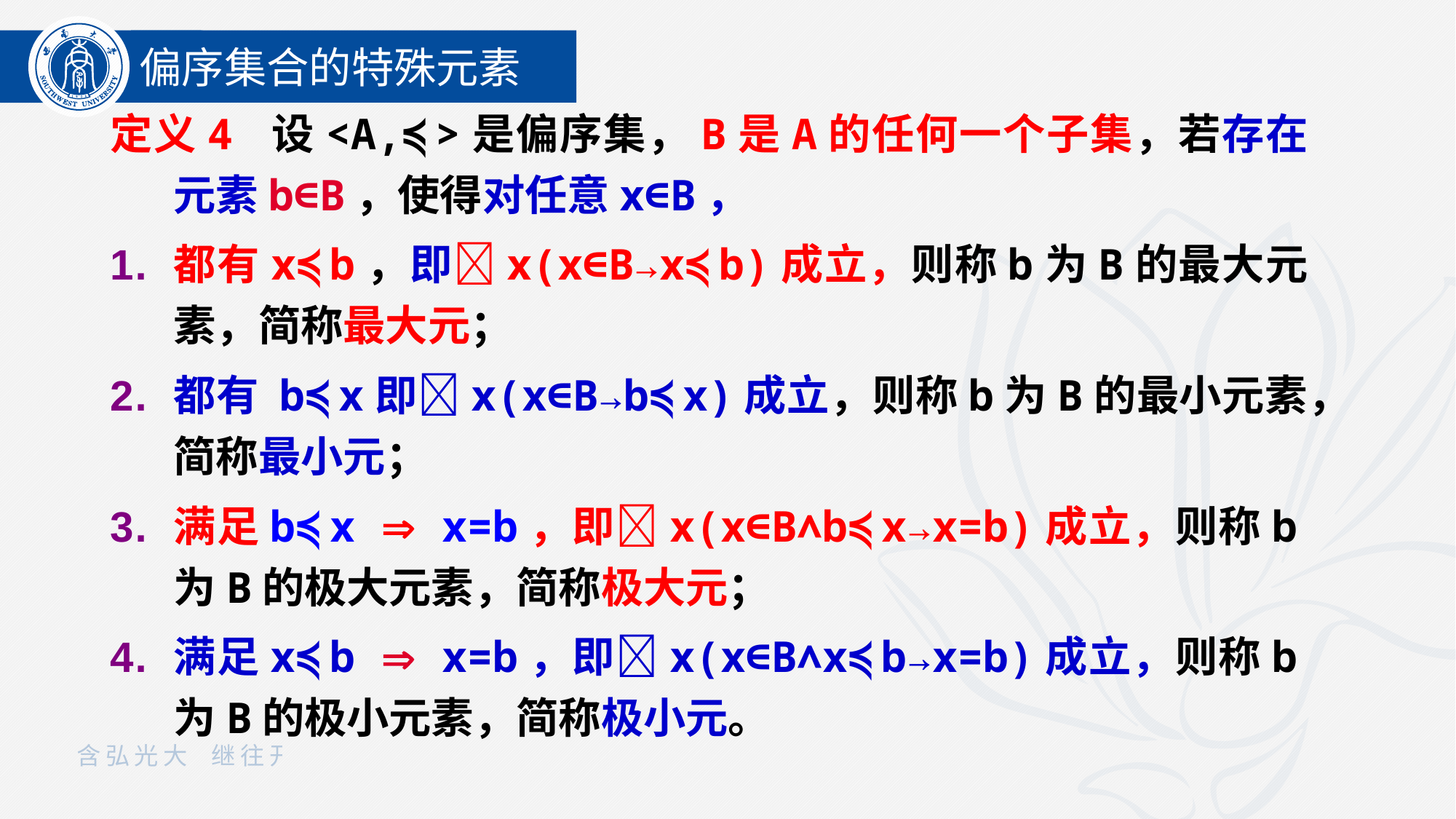

偏序集合的特殊元素
定义4 设<A,≼>是偏序集，B是A的任何一个子集，若存在元素b∈B，使得对任意x∈B，
都有x≼b，即∀x(x∈B→x≼b)成立，则称b为B的最大元素，简称最大元；
都有 b≼x即∀x(x∈B→b≼x)成立，则称b为B的最小元素，简称最小元；
满足b≼x ⇒ x=b，即∀x(x∈B∧b≼x→x=b)成立，则称b为B的极大元素，简称极大元；
满足x≼b ⇒ x=b，即∀x(x∈B∧x≼b→x=b)成立，则称b为B的极小元素，简称极小元。